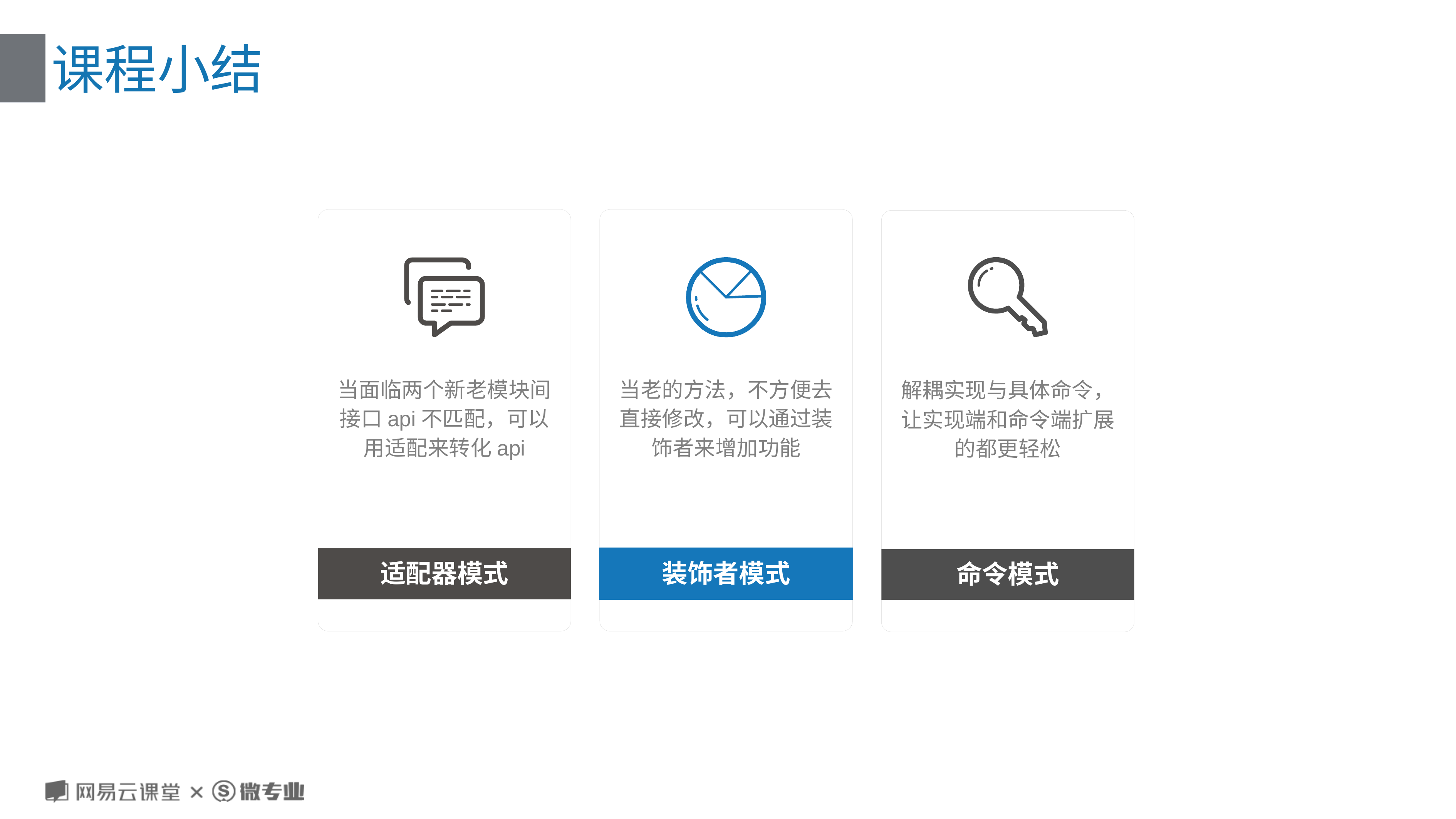

课程小结
# 课程小结

当面临两个新老模块间接口api不匹配，可以用适配来转化api
当老的方法，不方便去直接修改，可以通过装饰者来增加功能
解耦实现与具体命令，让实现端和命令端扩展的都更轻松

适配器模式
装饰者模式
命令模式